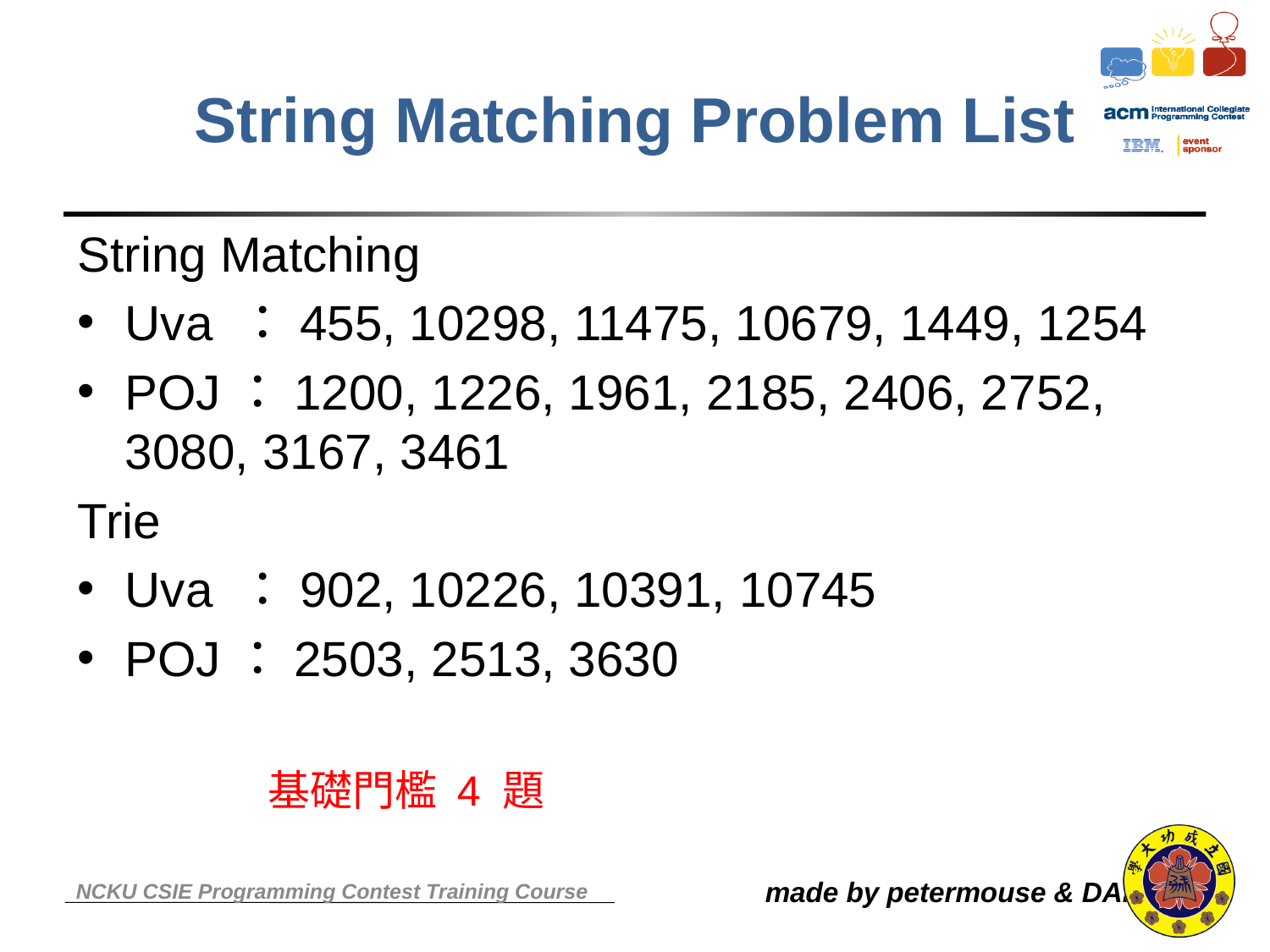

# String Matching Problem List
String Matching
Uva ：455, 10298, 11475, 10679, 1449, 1254
POJ：1200, 1226, 1961, 2185, 2406, 2752, 3080, 3167, 3461
Trie
Uva ：902, 10226, 10391, 10745
POJ：2503, 2513, 3630

	基礎門檻 4 題